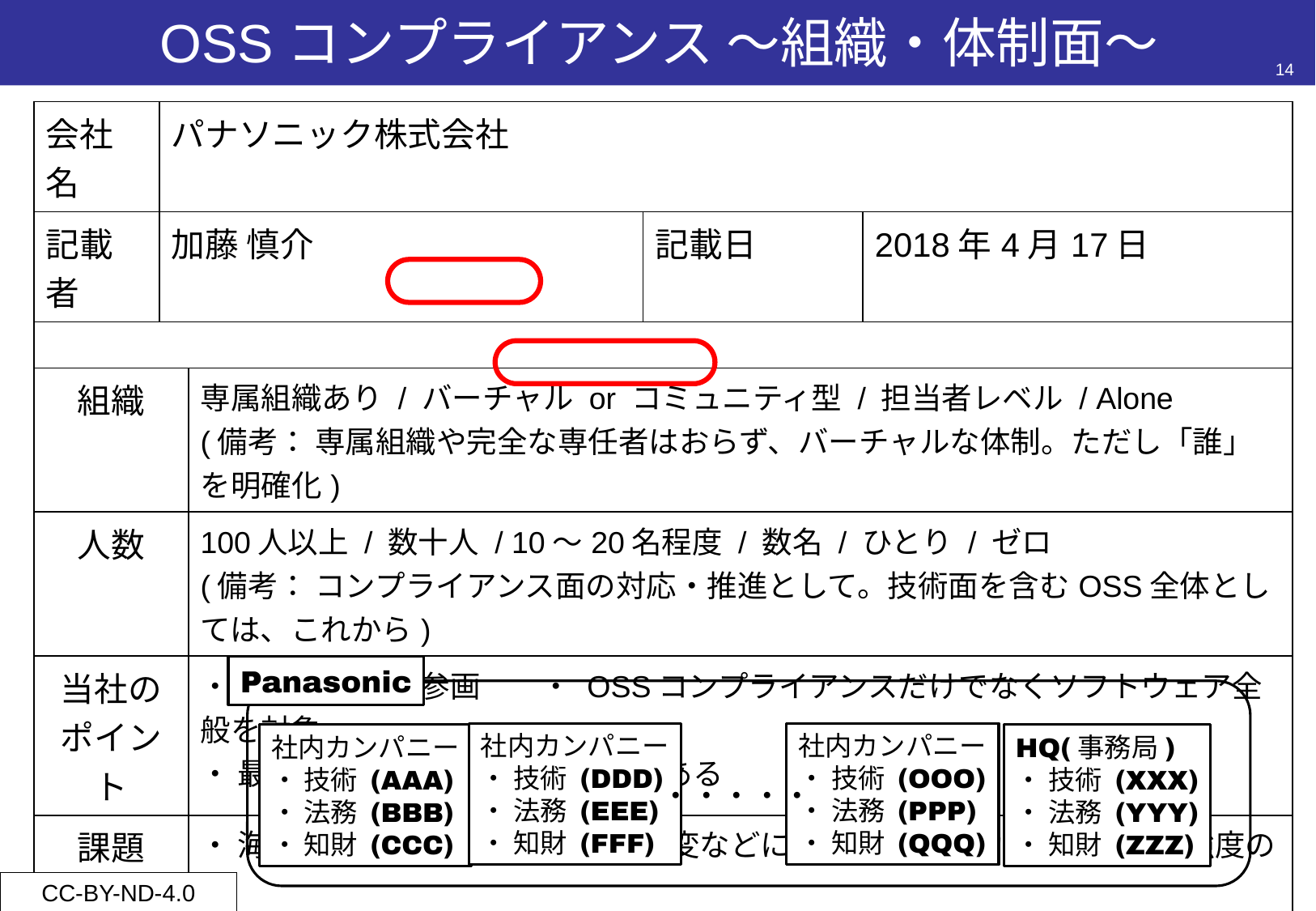

# OSSコンプライアンス ～組織・体制面～
14
| 会社名 | パナソニック株式会社 |  |  |  |
| --- | --- | --- | --- | --- |
| 記載者 | 加藤 慎介 |  | 記載日 | 2018年4月17日 |
|  |  |  |  |  |
| 組織 |  | 専属組織あり / バーチャル or コミュニティ型 / 担当者レベル / Alone (備考： 専属組織や完全な専任者はおらず、バーチャルな体制。ただし「誰」を明確化) |  |  |
| 人数 |  | 100人以上 / 数十人 / 10～20名程度 / 数名 / ひとり / ゼロ (備考： コンプライアンス面の対応・推進として。技術面を含むOSS全体としては、これから) |  |  |
| 当社のポイント |  | ・ 法務・知財の参画　　・ OSSコンプライアンスだけでなくソフトウェア全般を対象 ・ 最終的には各開発部門に裁量はある　　・ 社内ケースの良いところ取り |  |  |
| 課題 |  | ・ 海外対応　・ 人事異動や組織改変などによる体制・活動の維持、活動強度の波 ・ 予算面 (組織がないという状況は予算面で・・・) |  |  |
| 備考 |  |  |  |  |

Panasonic

社内カンパニー
・ 技術 (DDD)
・ 法務 (EEE)
・ 知財 (FFF)
社内カンパニー
・ 技術 (OOO)
・ 法務 (PPP)
・ 知財 (QQQ)
社内カンパニー
・ 技術 (AAA)
・ 法務 (BBB)
・ 知財 (CCC)
HQ(事務局)
・ 技術 (XXX)
・ 法務 (YYY)
・ 知財 (ZZZ)
・・・・・
CC-BY-ND-4.0